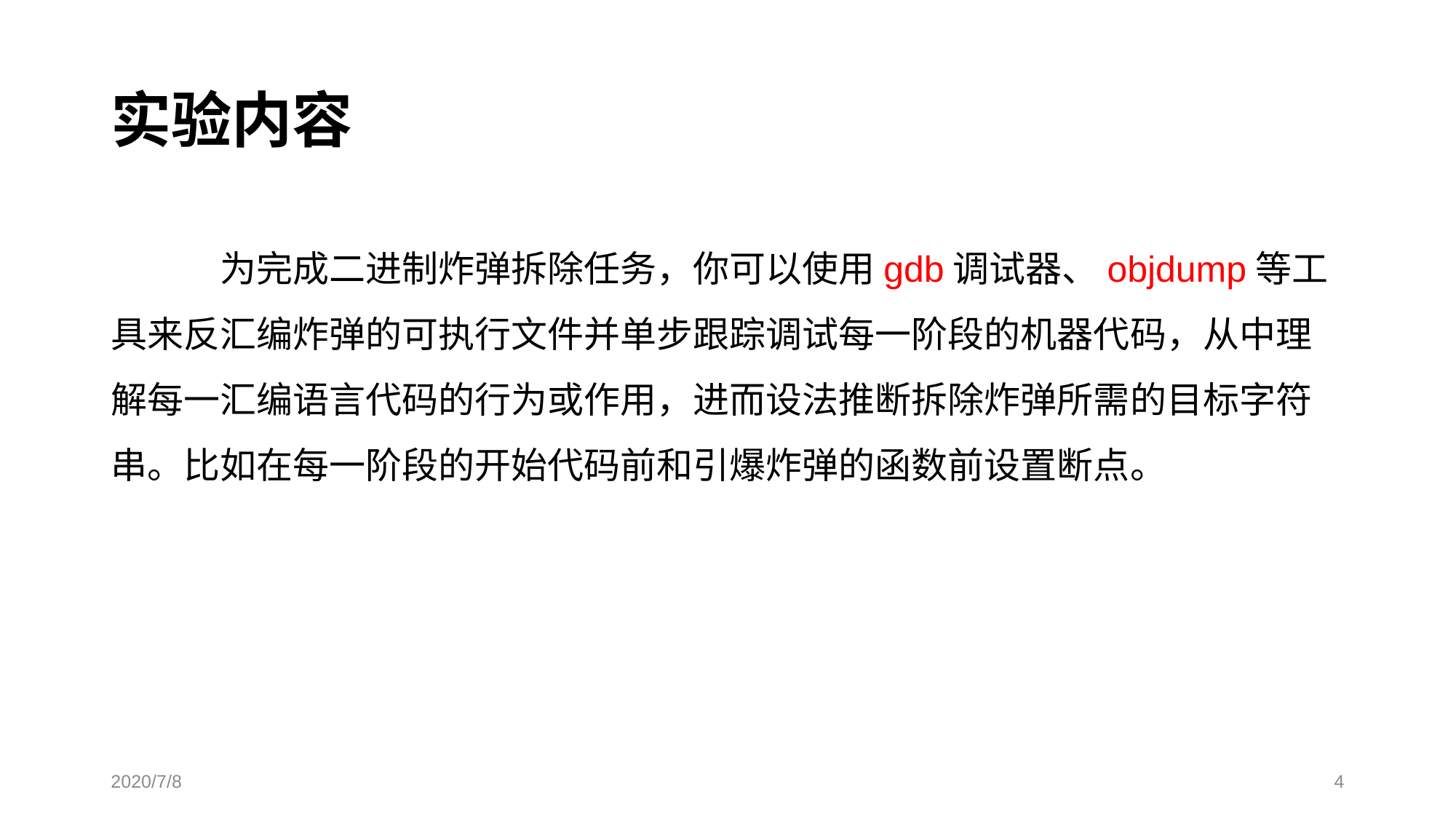

# 实验内容
	为完成二进制炸弹拆除任务，你可以使用gdb调试器、objdump等工具来反汇编炸弹的可执行文件并单步跟踪调试每一阶段的机器代码，从中理解每一汇编语言代码的行为或作用，进而设法推断拆除炸弹所需的目标字符串。比如在每一阶段的开始代码前和引爆炸弹的函数前设置断点。
2020/7/8
4